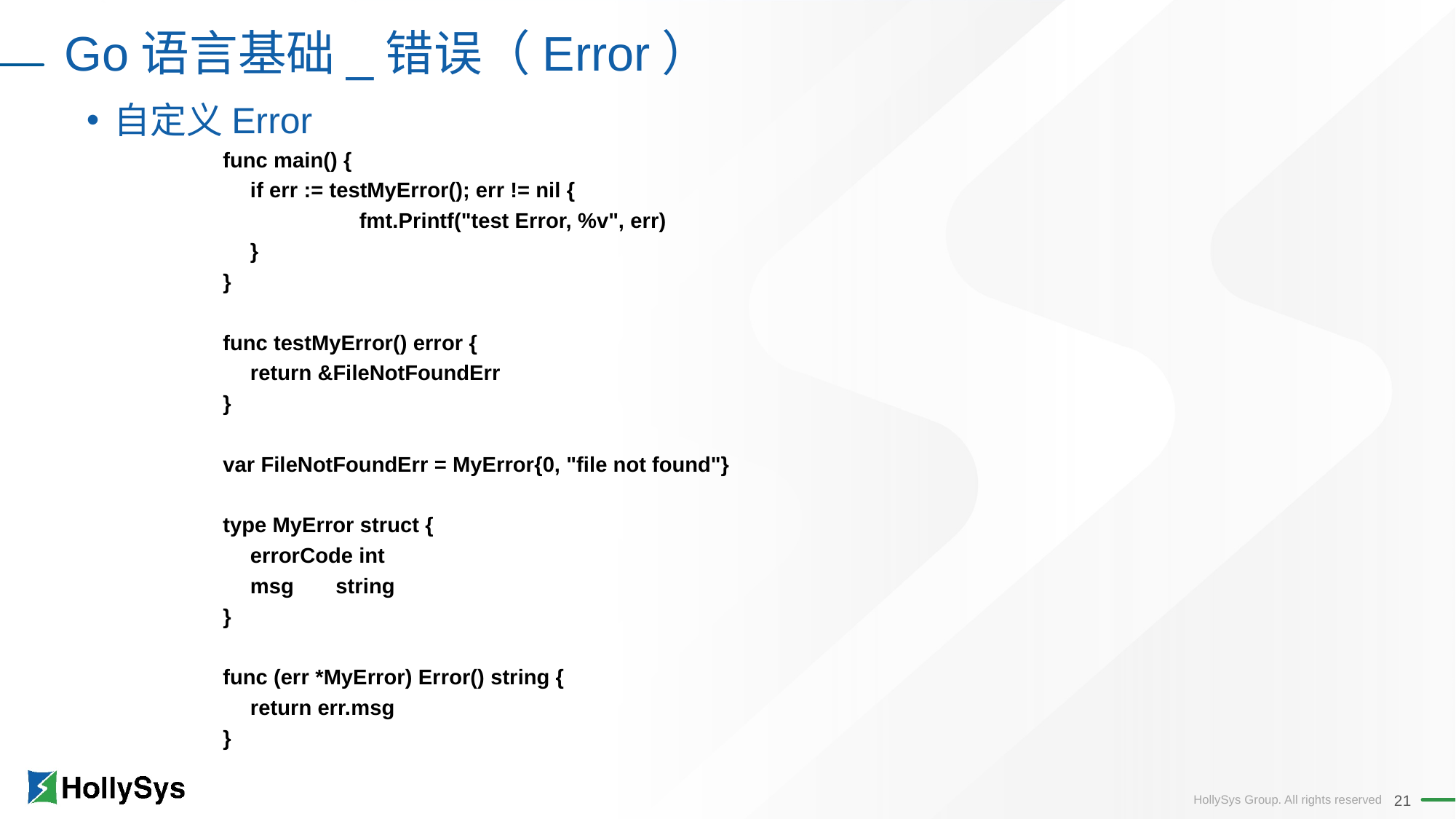

Go语言基础_错误（Error）
自定义Error
func main() {
	if err := testMyError(); err != nil {
		fmt.Printf("test Error, %v", err)
	}
}

func testMyError() error {
	return &FileNotFoundErr
}

var FileNotFoundErr = MyError{0, "file not found"}

type MyError struct {
	errorCode int
	msg       string
}

func (err *MyError) Error() string {
	return err.msg
}